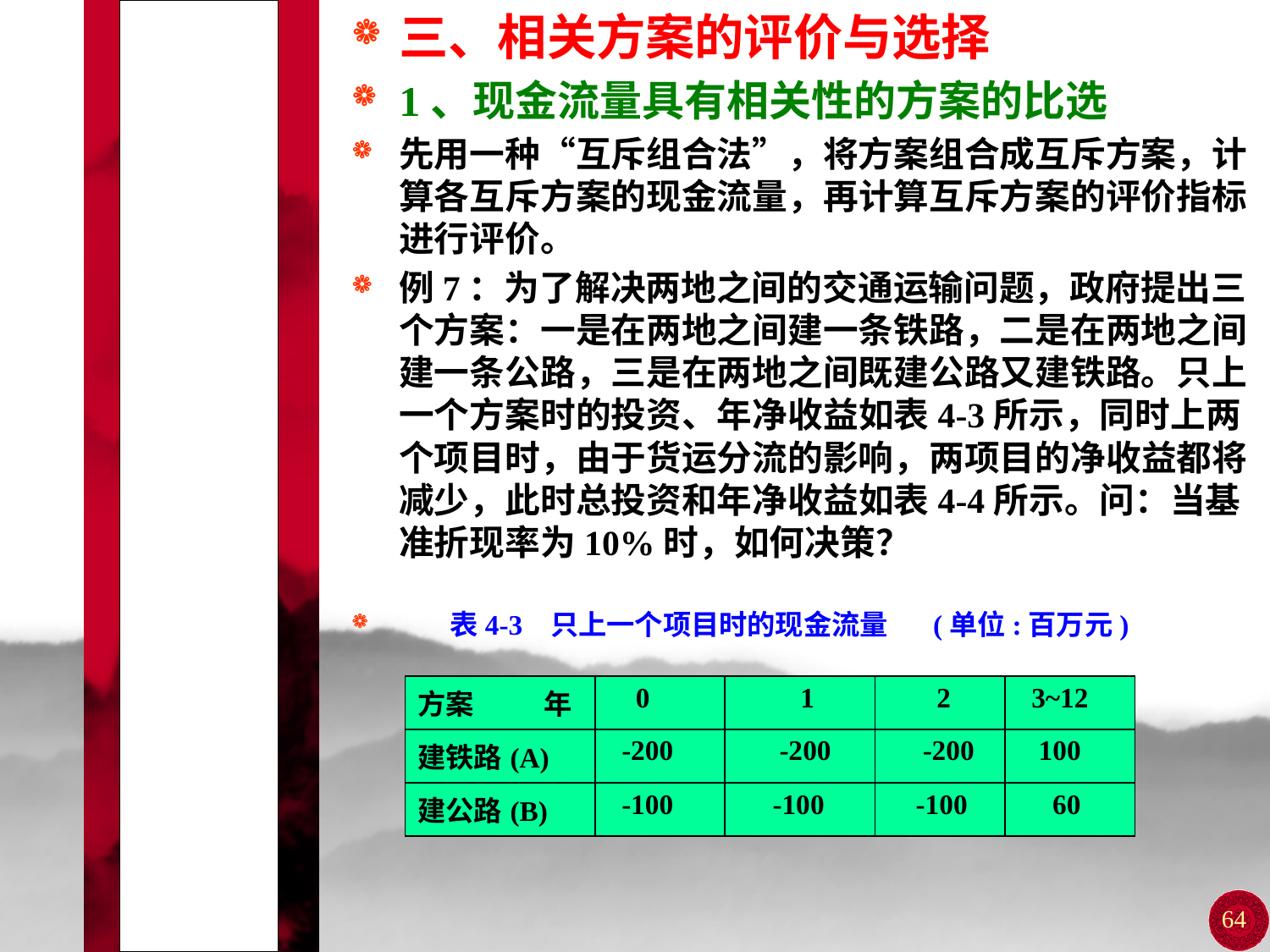

# 第三节    不同类型方案的评价与选择
三、相关方案的评价与选择
1、现金流量具有相关性的方案的比选
先用一种“互斥组合法”，将方案组合成互斥方案，计算各互斥方案的现金流量，再计算互斥方案的评价指标进行评价。
例7：为了解决两地之间的交通运输问题，政府提出三个方案：一是在两地之间建一条铁路，二是在两地之间建一条公路，三是在两地之间既建公路又建铁路。只上一个方案时的投资、年净收益如表4-3所示，同时上两个项目时，由于货运分流的影响，两项目的净收益都将减少，此时总投资和年净收益如表4-4所示。问：当基准折现率为10%时，如何决策？

       表4-3   只上一个项目时的现金流量      (单位:百万元)

| 方案 年 | 0 | 1 | 2 | 3~12 |
| --- | --- | --- | --- | --- |
| 建铁路(A) | -200 | -200 | -200 | 100 |
| 建公路(B) | -100 | -100 | -100 | 60 |
64